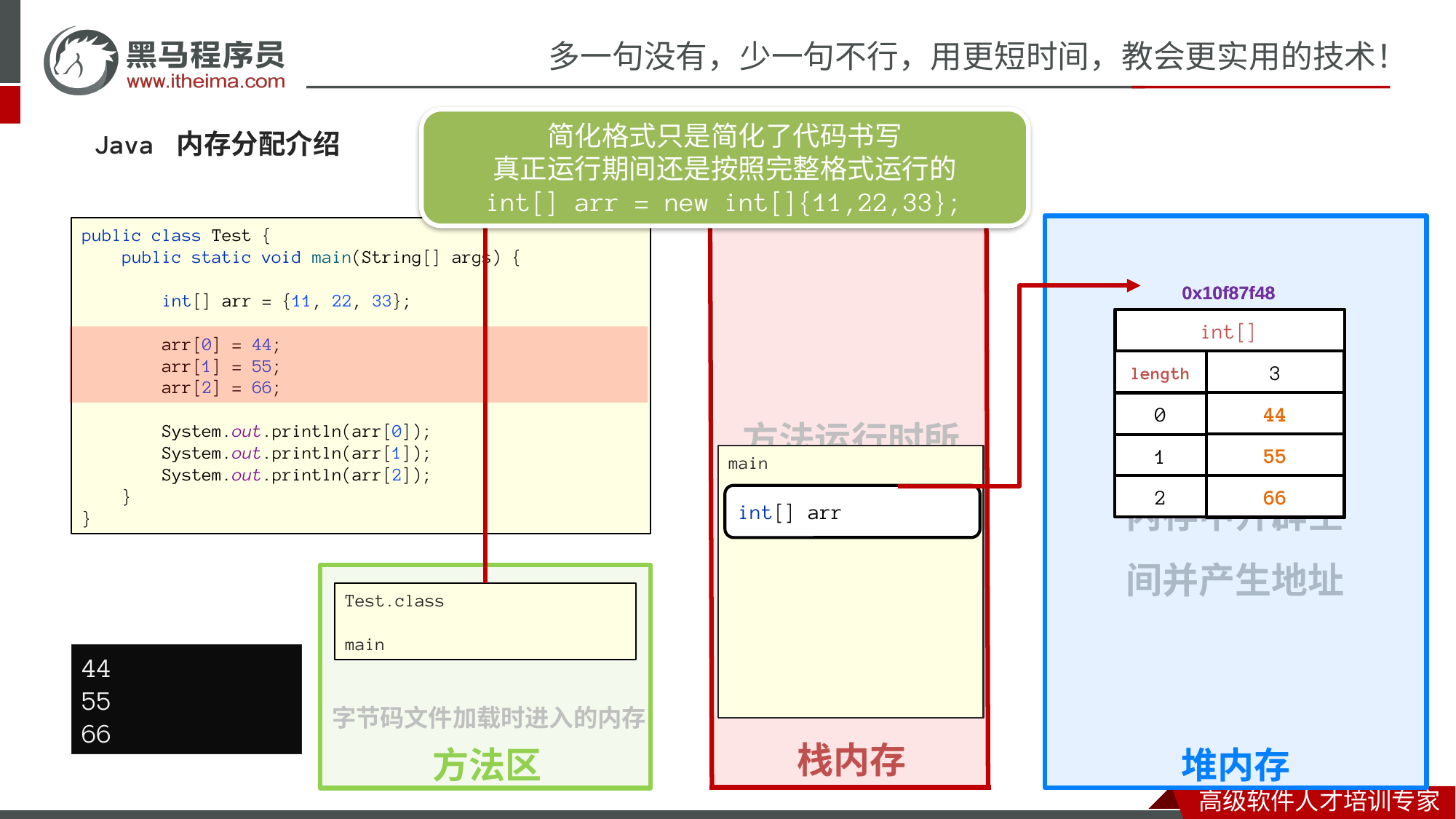

#
简化格式只是简化了代码书写
真正运行期间还是按照完整格式运行的
int[] arr = new int[]{11,22,33};
Java 内存分配介绍

栈内存

堆内存
public class Test {
    public static void main(String[] args) {
        int[] arr = {11, 22, 33};
        arr[0] = 44;
        arr[1] = 55;
        arr[2] = 66;
        System.out.println(arr[0]);
        System.out.println(arr[1]);
        System.out.println(arr[2]);
    }
}
0x10f87f48
0x10f87f48
int[]

new 出来的东西会在这块内存中开辟空间并产生地址
length
3
方法运行时所进入的内存
44
0
11
55
22
1
main

66
2
33

int[] arr

方法区
Test.class

main
44
55
66
字节码文件加载时进入的内存